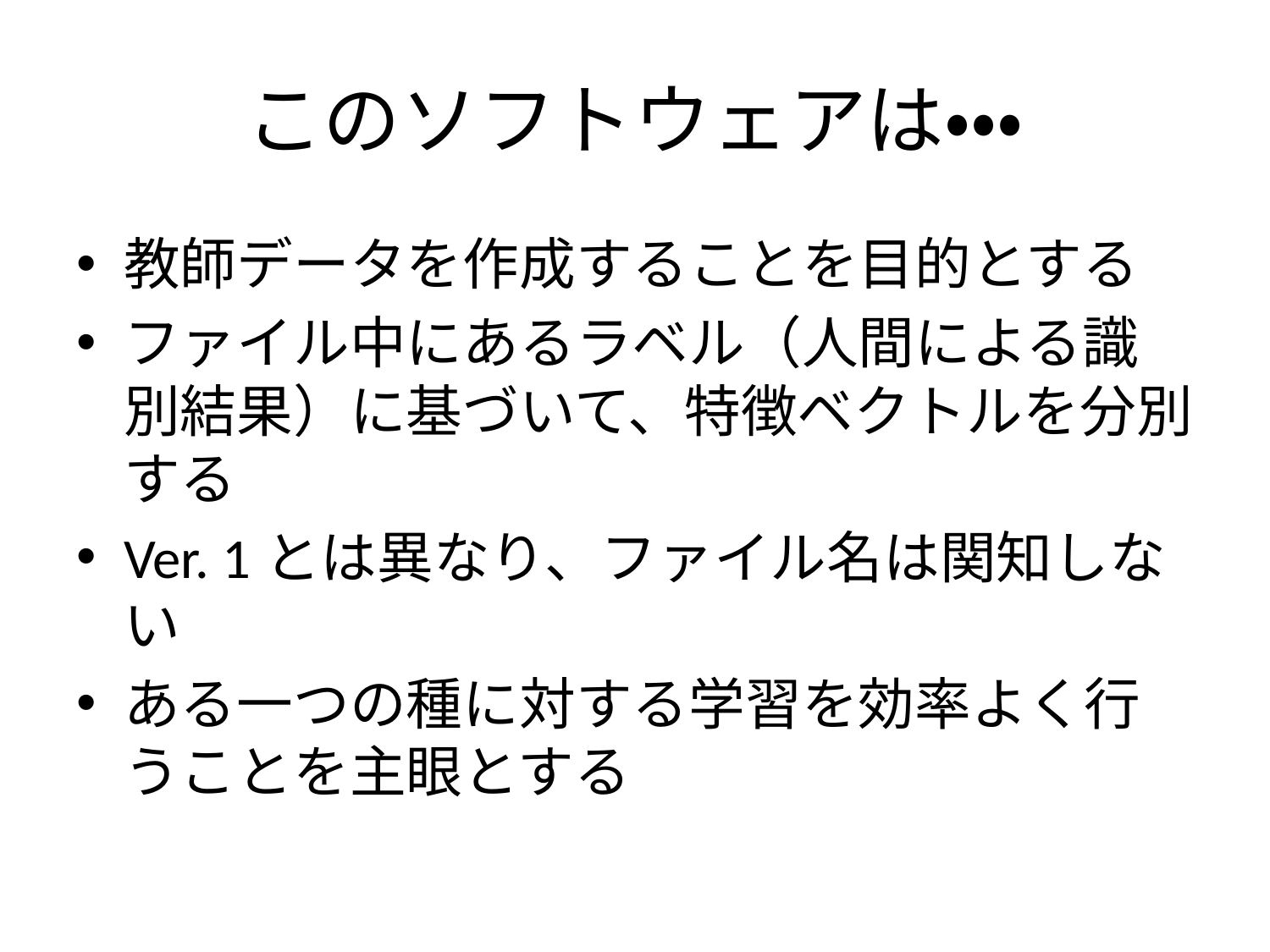

# このソフトウェアは・・・
教師データを作成することを目的とする
ファイル中にあるラベル（人間による識別結果）に基づいて、特徴ベクトルを分別する
Ver. 1とは異なり、ファイル名は関知しない
ある一つの種に対する学習を効率よく行うことを主眼とする